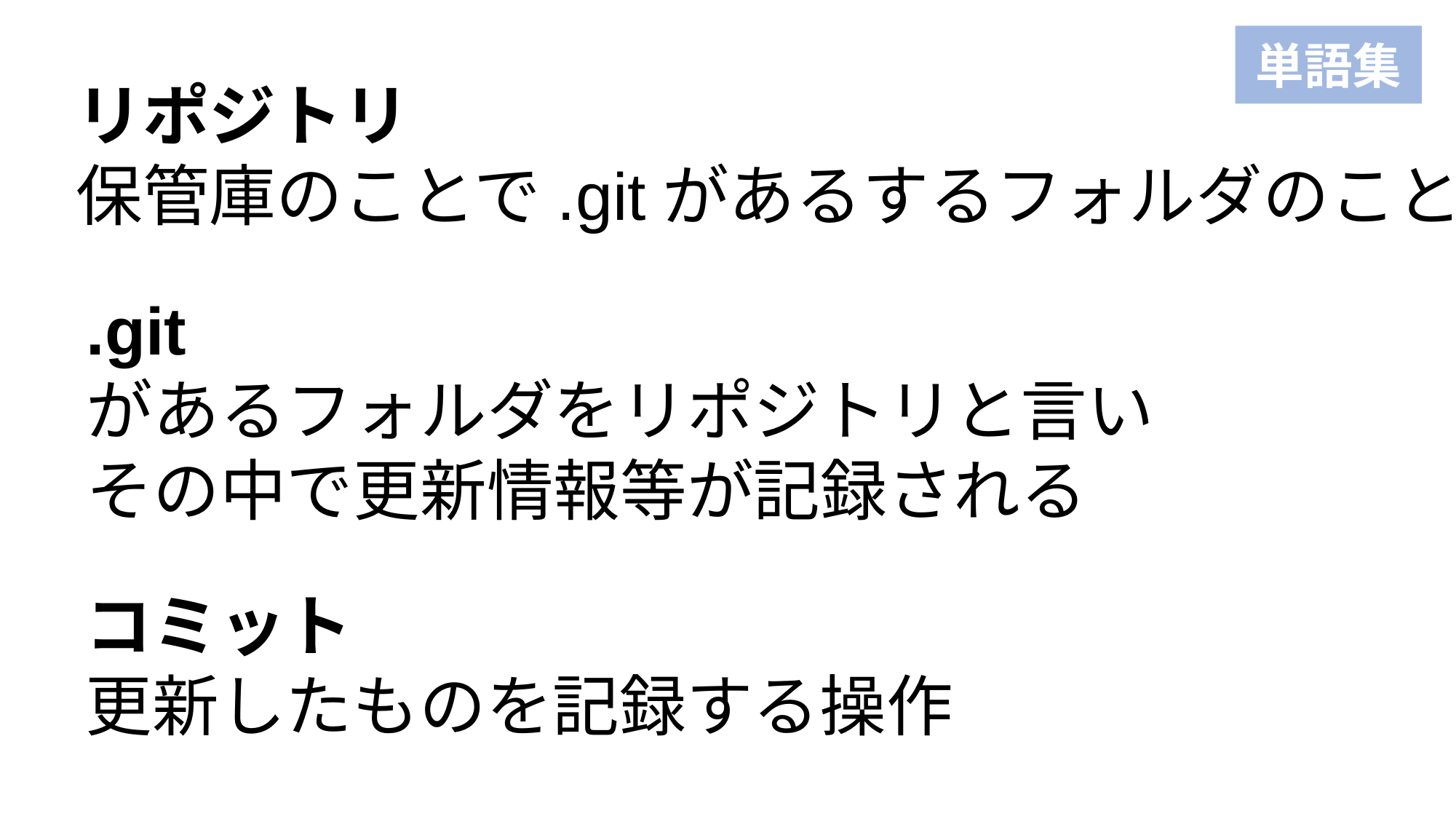

単語集
リポジトリ
保管庫のことで.gitがあるするフォルダのこと
.git
があるフォルダをリポジトリと言い
その中で更新情報等が記録される
コミット
更新したものを記録する操作